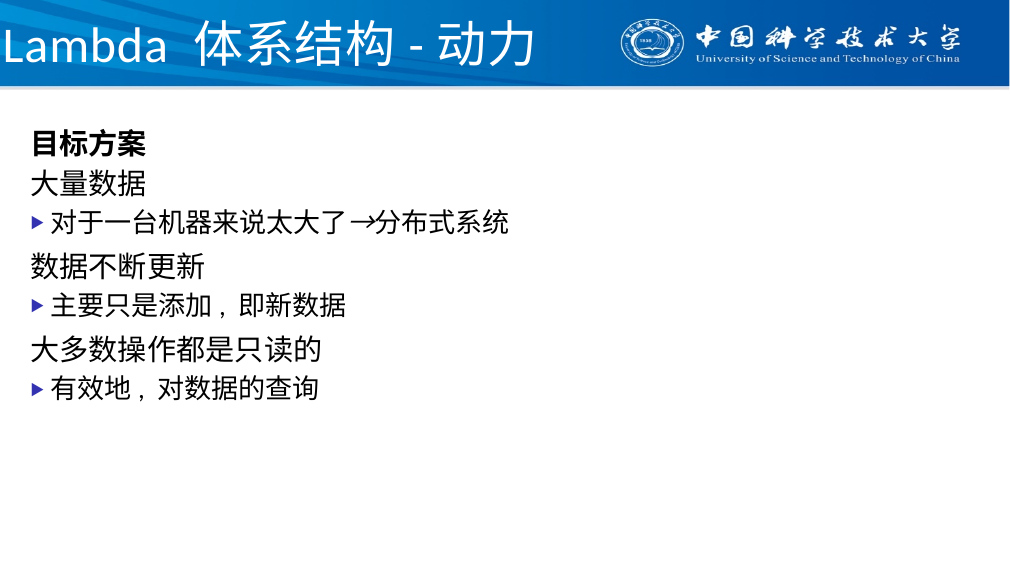

# Lambda 体系结构-动力
目标方案
大量数据
▶对于一台机器来说太大了→分布式系统
数据不断更新
▶主要只是添加, 即新数据
大多数操作都是只读的
▶有效地, 对数据的查询